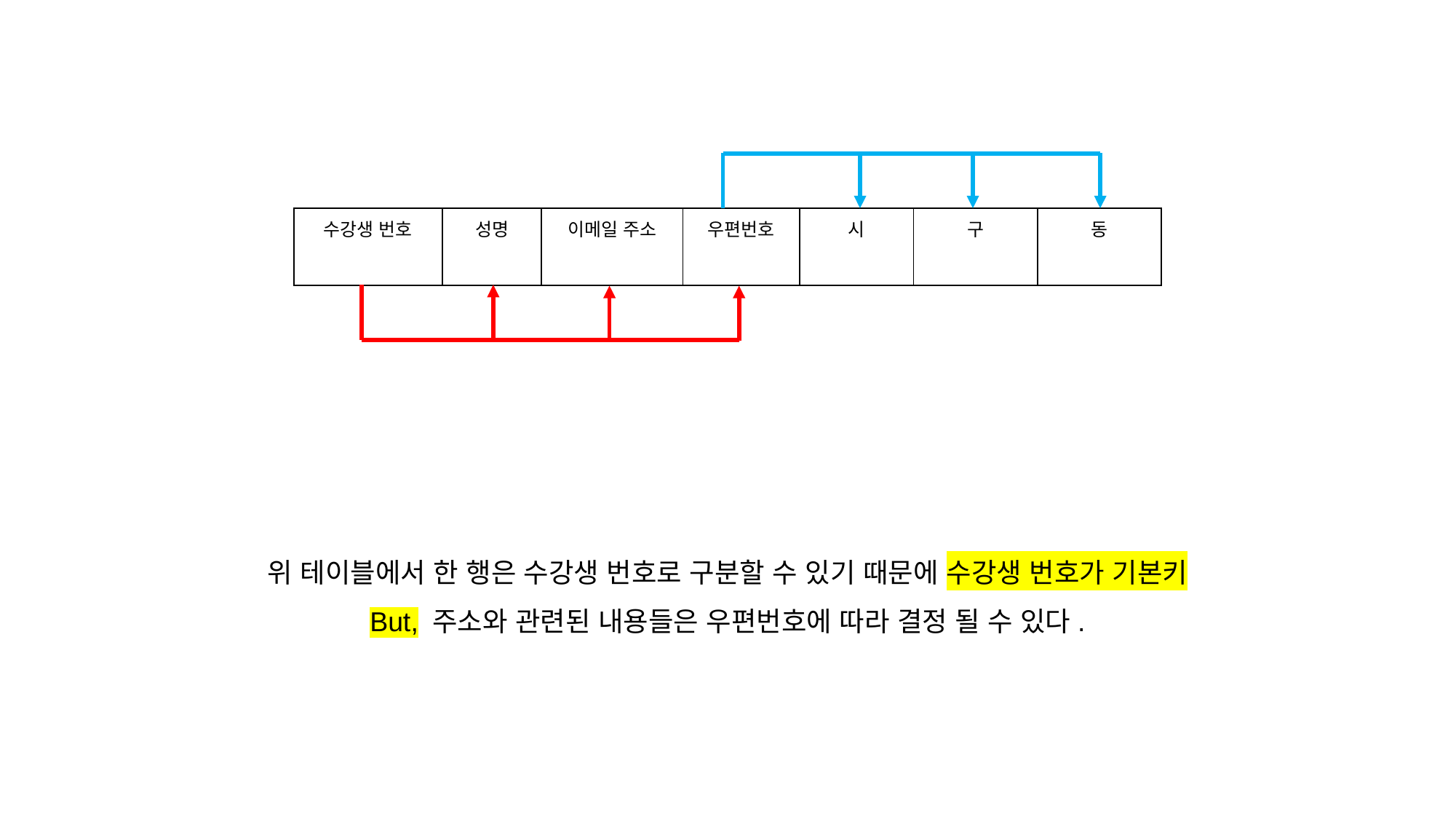

| 수강생 번호 | 성명 | 이메일 주소 | 우편번호 | 시 | 구 | 동 |
| --- | --- | --- | --- | --- | --- | --- |
위 테이블에서 한 행은 수강생 번호로 구분할 수 있기 때문에 수강생 번호가 기본키
But, 주소와 관련된 내용들은 우편번호에 따라 결정 될 수 있다.